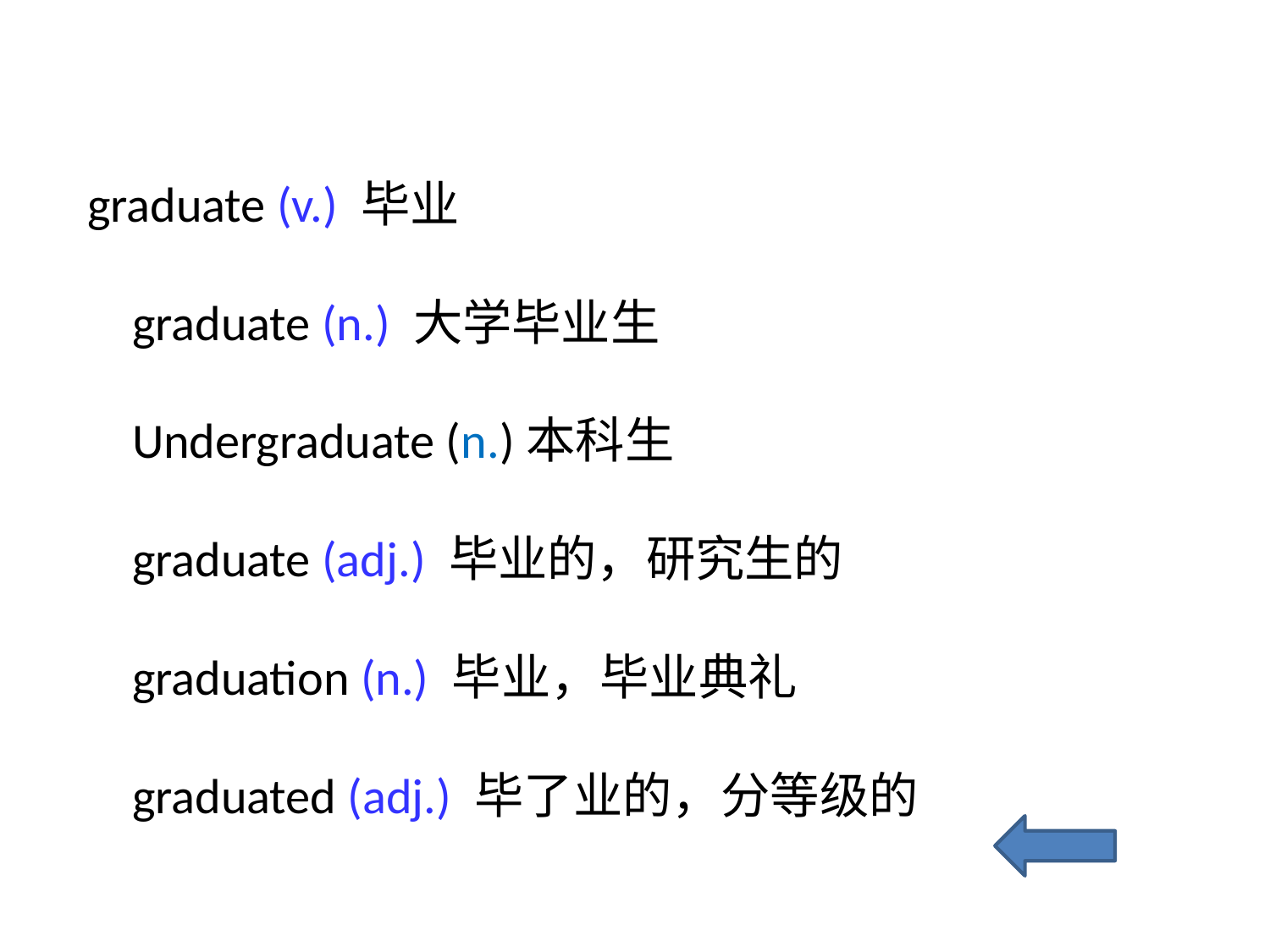

graduate (v.) 毕业

    graduate (n.) 大学毕业生

    Undergraduate (n.)本科生

    graduate (adj.) 毕业的，研究生的

    graduation (n.) 毕业，毕业典礼

    graduated (adj.) 毕了业的，分等级的